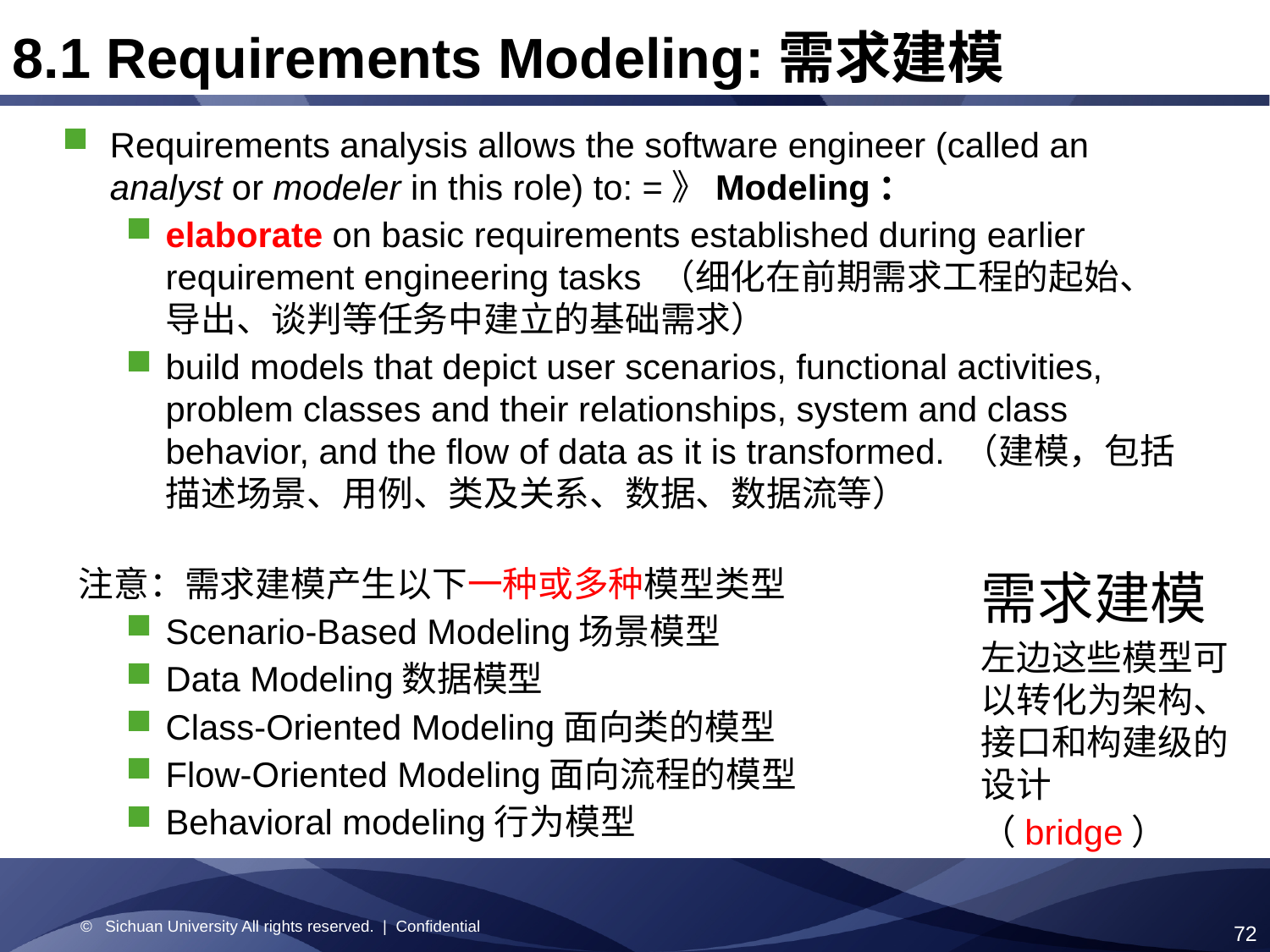

8.1 Requirements Modeling:需求建模
Requirements analysis allows the software engineer (called an analyst or modeler in this role) to: =》Modeling：
elaborate on basic requirements established during earlier requirement engineering tasks （细化在前期需求工程的起始、导出、谈判等任务中建立的基础需求）
build models that depict user scenarios, functional activities, problem classes and their relationships, system and class behavior, and the flow of data as it is transformed. （建模，包括描述场景、用例、类及关系、数据、数据流等）

 注意：需求建模产生以下一种或多种模型类型
Scenario-Based Modeling场景模型
Data Modeling数据模型
Class-Oriented Modeling面向类的模型
Flow-Oriented Modeling面向流程的模型
Behavioral modeling行为模型

需求建模
左边这些模型可以转化为架构、接口和构建级的设计
（bridge）

©   Sichuan University All rights reserved.  |  Confidential
72